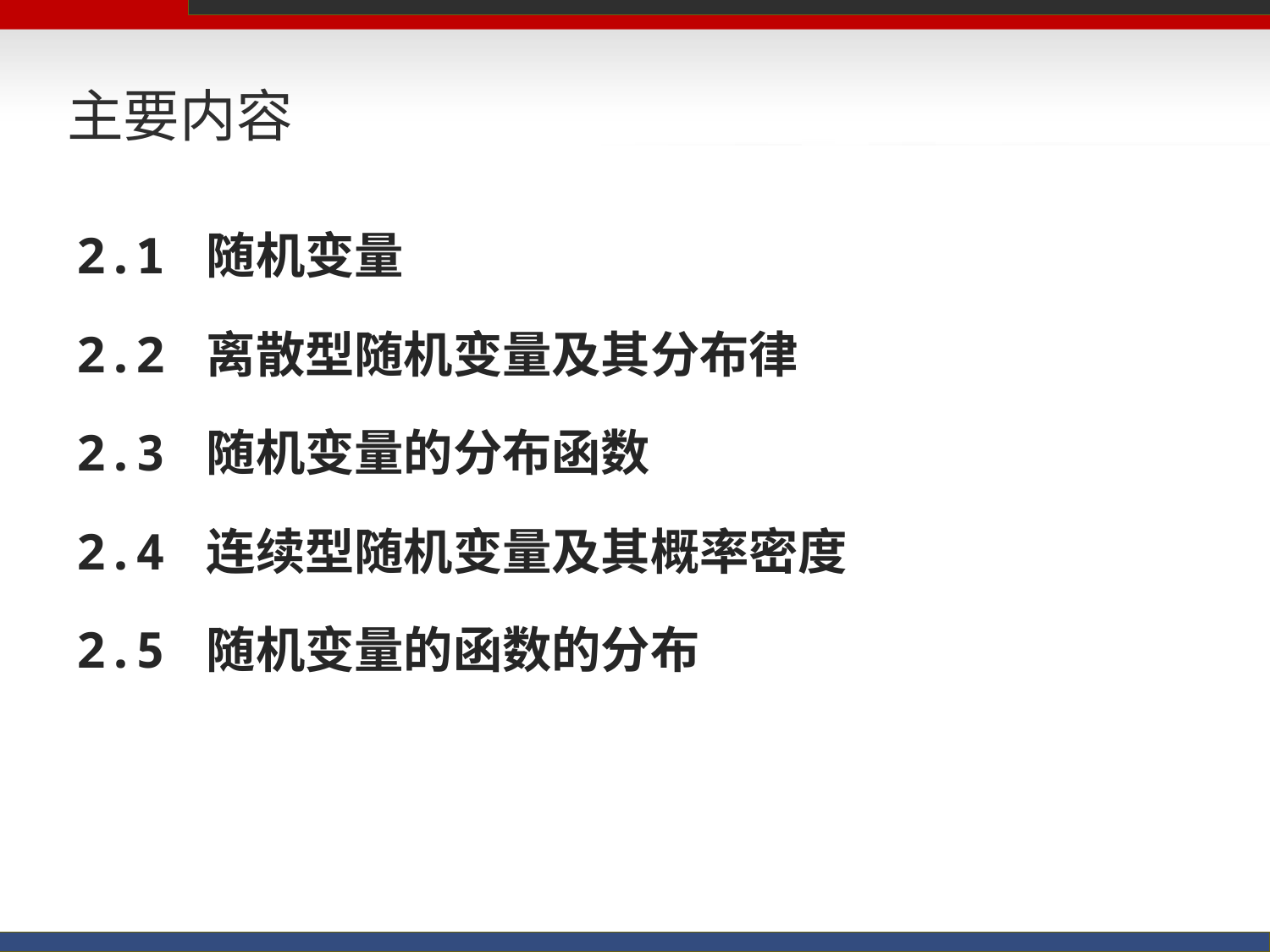

# 主要内容
2.1 随机变量
2.2 离散型随机变量及其分布律
2.3 随机变量的分布函数
2.4 连续型随机变量及其概率密度
2.5 随机变量的函数的分布